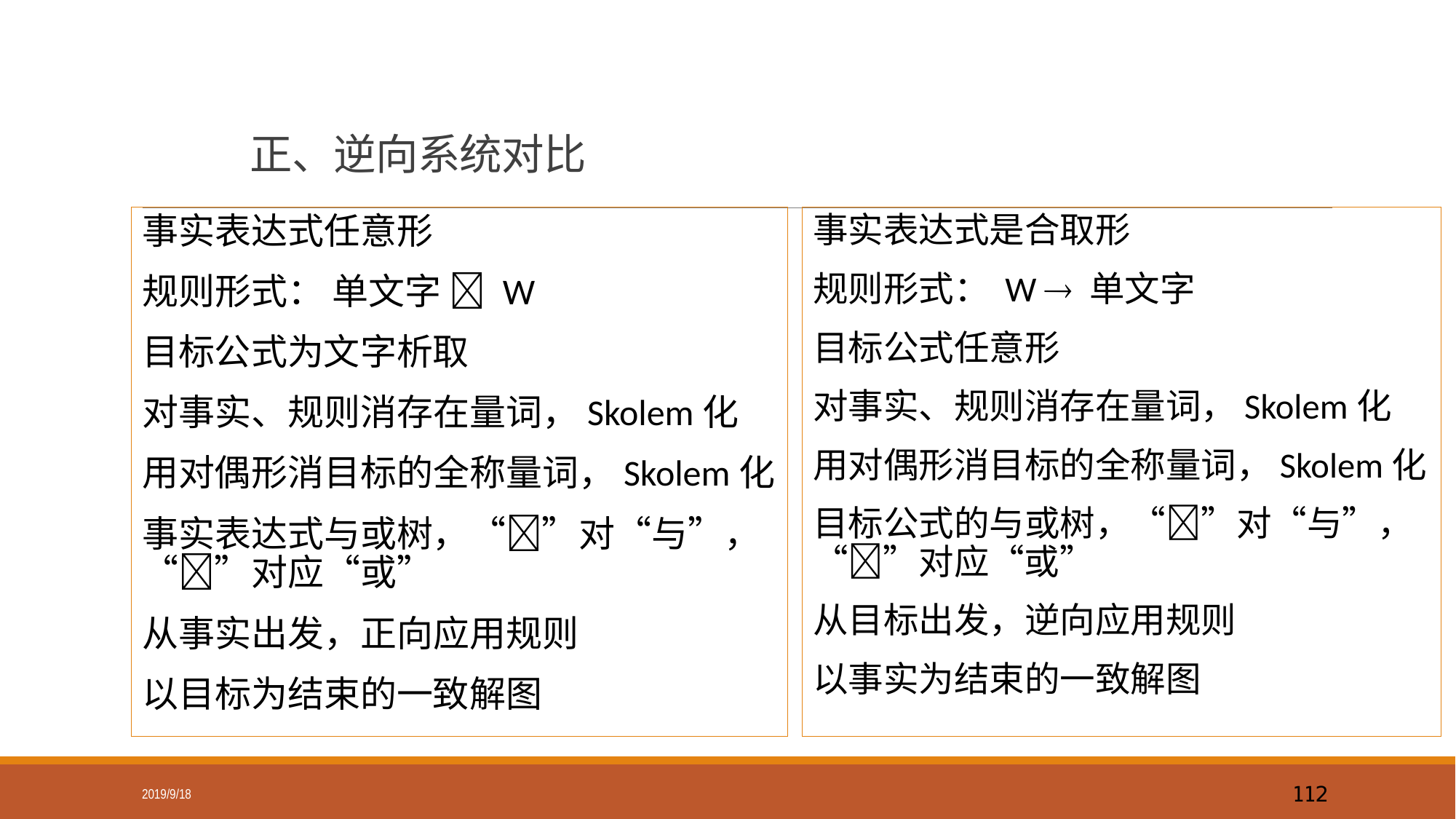

# 正、逆向系统对比
事实表达式任意形
规则形式： 单文字 → W
目标公式为文字析取
对事实、规则消存在量词，Skolem化
用对偶形消目标的全称量词，Skolem化
事实表达式与或树，“∨”对“与”，“∧”对应“或”
从事实出发，正向应用规则
以目标为结束的一致解图
事实表达式是合取形
规则形式： W → 单文字
目标公式任意形
对事实、规则消存在量词，Skolem化
用对偶形消目标的全称量词，Skolem化
目标公式的与或树，“∧”对“与”，“∨”对应“或”
从目标出发，逆向应用规则
以事实为结束的一致解图
2019/9/18
112